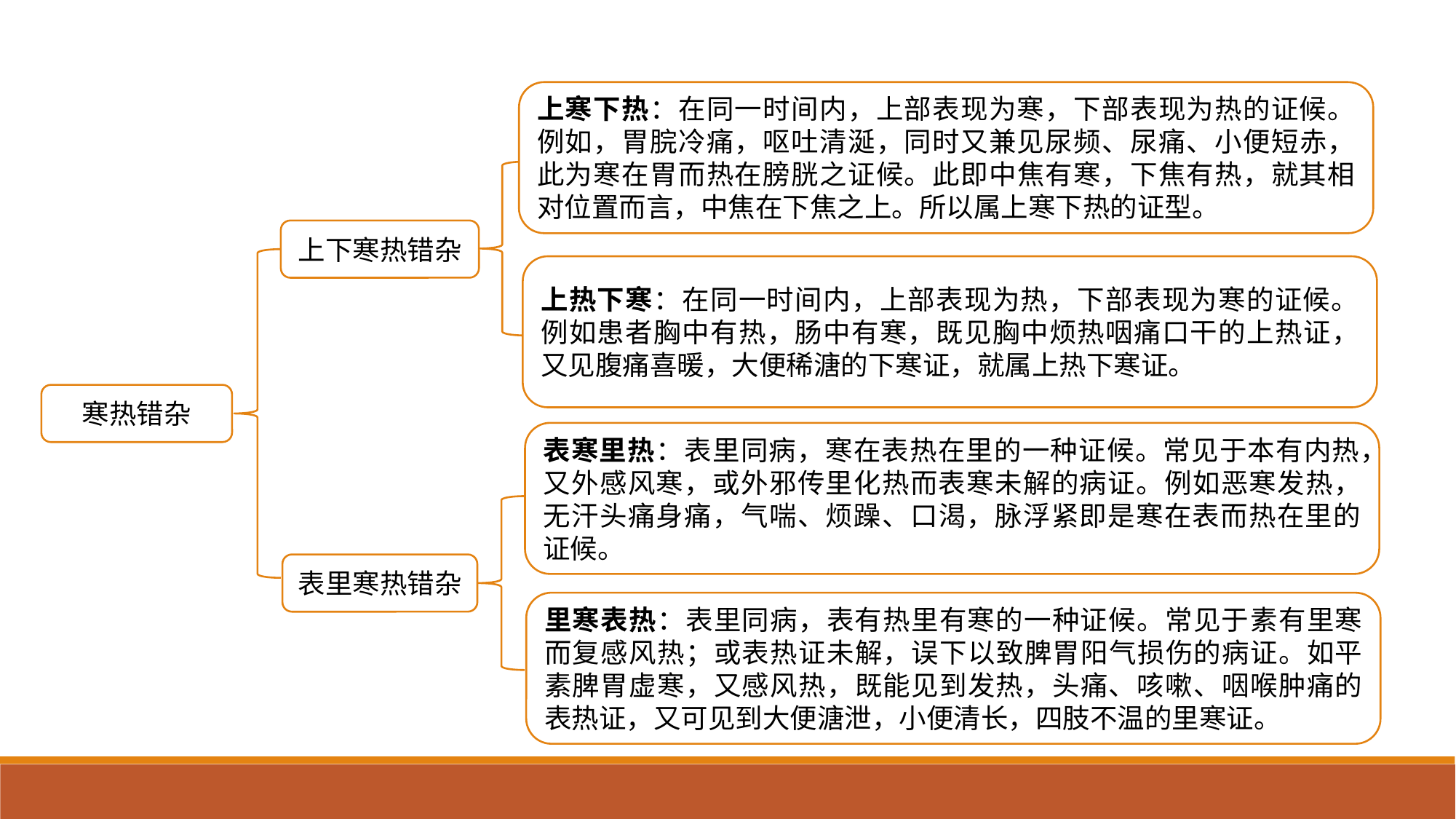

上寒下热：在同一时间内，上部表现为寒，下部表现为热的证候。例如，胃脘冷痛，呕吐清涎，同时又兼见尿频、尿痛、小便短赤，此为寒在胃而热在膀胱之证候。此即中焦有寒，下焦有热，就其相对位置而言，中焦在下焦之上。所以属上寒下热的证型。

上下寒热错杂

上热下寒：在同一时间内，上部表现为热，下部表现为寒的证候。例如患者胸中有热，肠中有寒，既见胸中烦热咽痛口干的上热证，又见腹痛喜暖，大便稀溏的下寒证，就属上热下寒证。
寒热错杂
表寒里热：表里同病，寒在表热在里的一种证候。常见于本有内热，又外感风寒，或外邪传里化热而表寒未解的病证。例如恶寒发热，无汗头痛身痛，气喘、烦躁、口渴，脉浮紧即是寒在表而热在里的证候。

表里寒热错杂
里寒表热：表里同病，表有热里有寒的一种证候。常见于素有里寒而复感风热；或表热证未解，误下以致脾胃阳气损伤的病证。如平素脾胃虚寒，又感风热，既能见到发热，头痛、咳嗽、咽喉肿痛的表热证，又可见到大便溏泄，小便清长，四肢不温的里寒证。